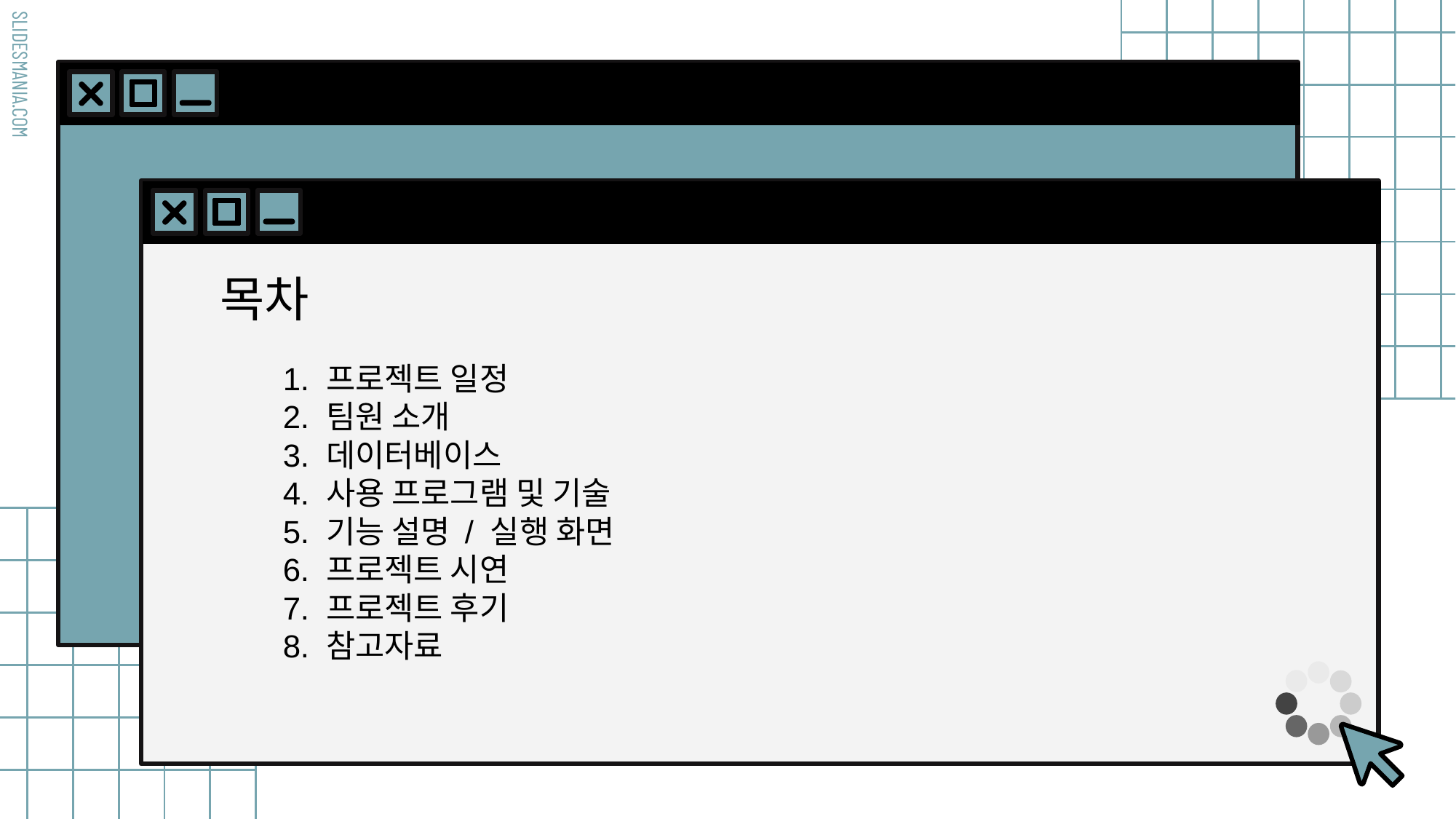

# 목차
프로젝트 일정
팀원 소개
데이터베이스
사용 프로그램 및 기술
기능 설명 / 실행 화면
프로젝트 시연
프로젝트 후기
참고자료